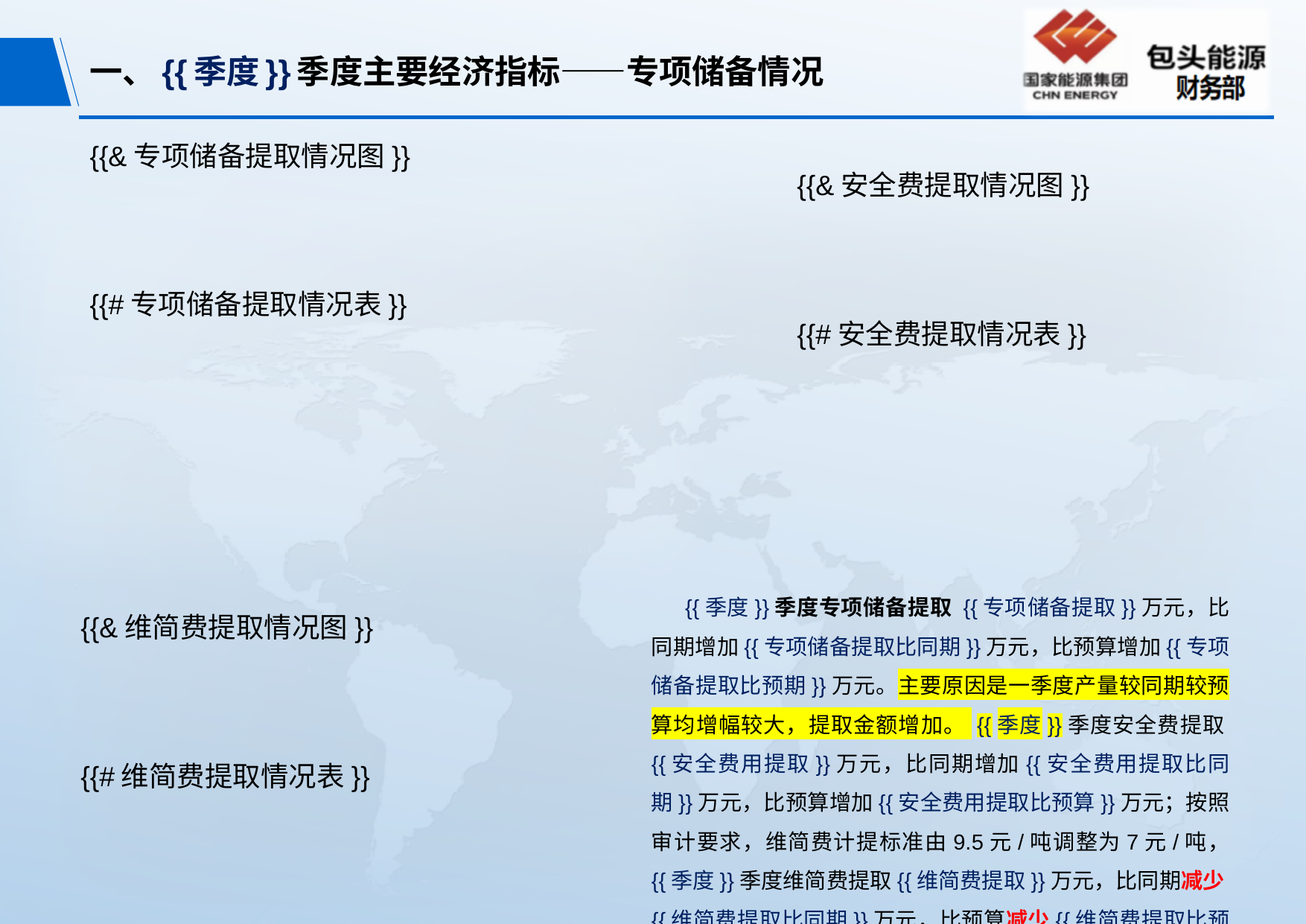

# 一、{{季度}}季度主要经济指标——专项储备情况
{{&专项储备提取情况图}}
{{&安全费提取情况图}}
{{#专项储备提取情况表}}
{{#安全费提取情况表}}
     {{季度}}季度专项储备提取 {{专项储备提取}}万元，比同期增加{{专项储备提取比同期}}万元，比预算增加{{专项储备提取比预期}}万元。主要原因是一季度产量较同期较预算均增幅较大，提取金额增加。 {{季度}}季度安全费提取{{安全费用提取}}万元，比同期增加{{安全费用提取比同期}}万元，比预算增加{{安全费用提取比预算}}万元；按照审计要求，维简费计提标准由9.5元/吨调整为7元/吨， {{季度}}季度维简费提取{{维简费提取}}万元，比同期减少{{维简费提取比同期}}万元，比预算减少{{维简费提取比预算}}万元。
{{&维简费提取情况图}}
{{#维简费提取情况表}}
20